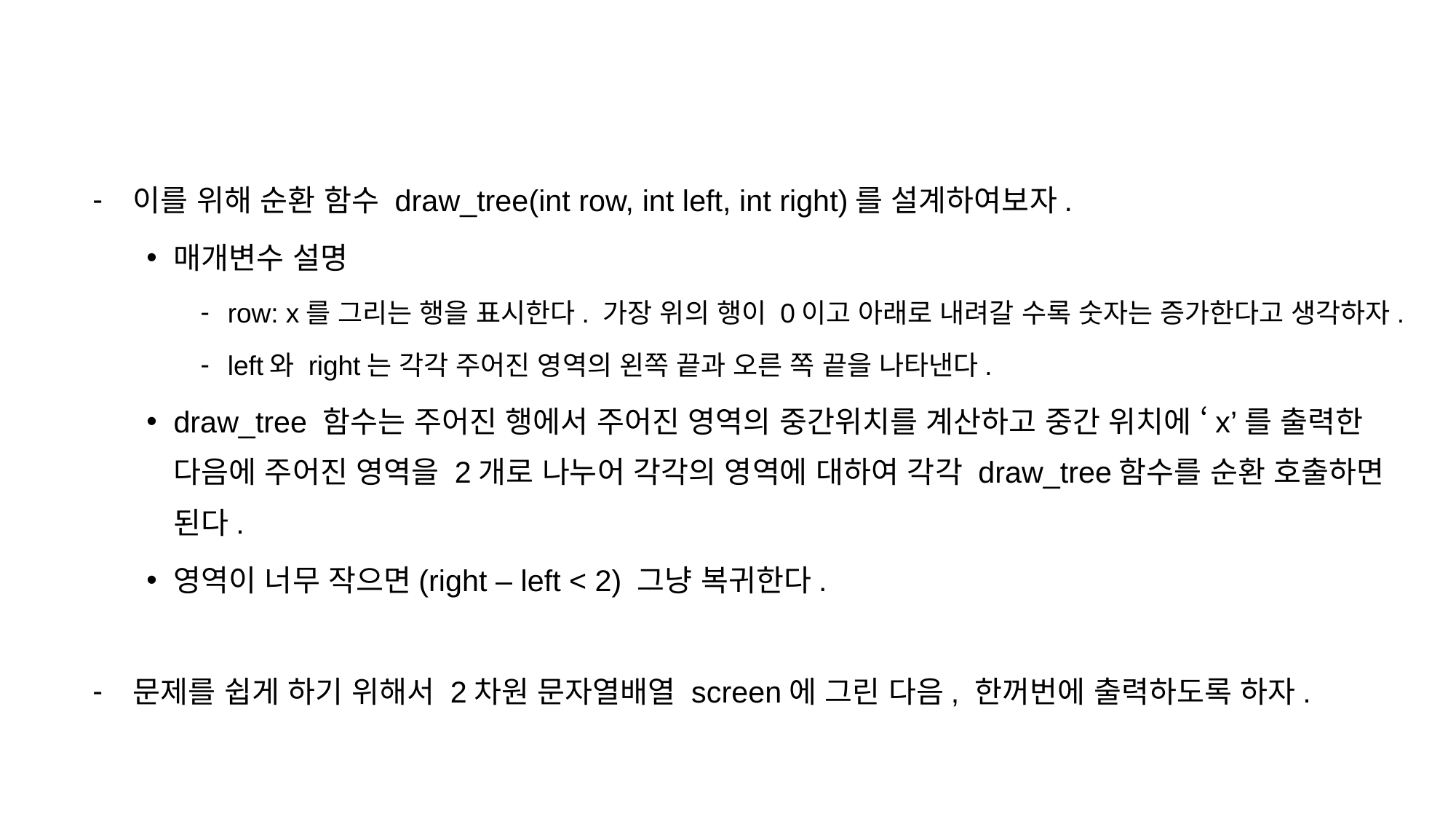

이를 위해 순환 함수 draw_tree(int row, int left, int right)를 설계하여보자.
매개변수 설명
row: x를 그리는 행을 표시한다. 가장 위의 행이 0이고 아래로 내려갈 수록 숫자는 증가한다고 생각하자.
left와 right는 각각 주어진 영역의 왼쪽 끝과 오른 쪽 끝을 나타낸다.
draw_tree 함수는 주어진 행에서 주어진 영역의 중간위치를 계산하고 중간 위치에 ‘x’를 출력한 다음에 주어진 영역을 2개로 나누어 각각의 영역에 대하여 각각 draw_tree함수를 순환 호출하면 된다.
영역이 너무 작으면(right – left < 2) 그냥 복귀한다.

문제를 쉽게 하기 위해서 2차원 문자열배열 screen에 그린 다음, 한꺼번에 출력하도록 하자.